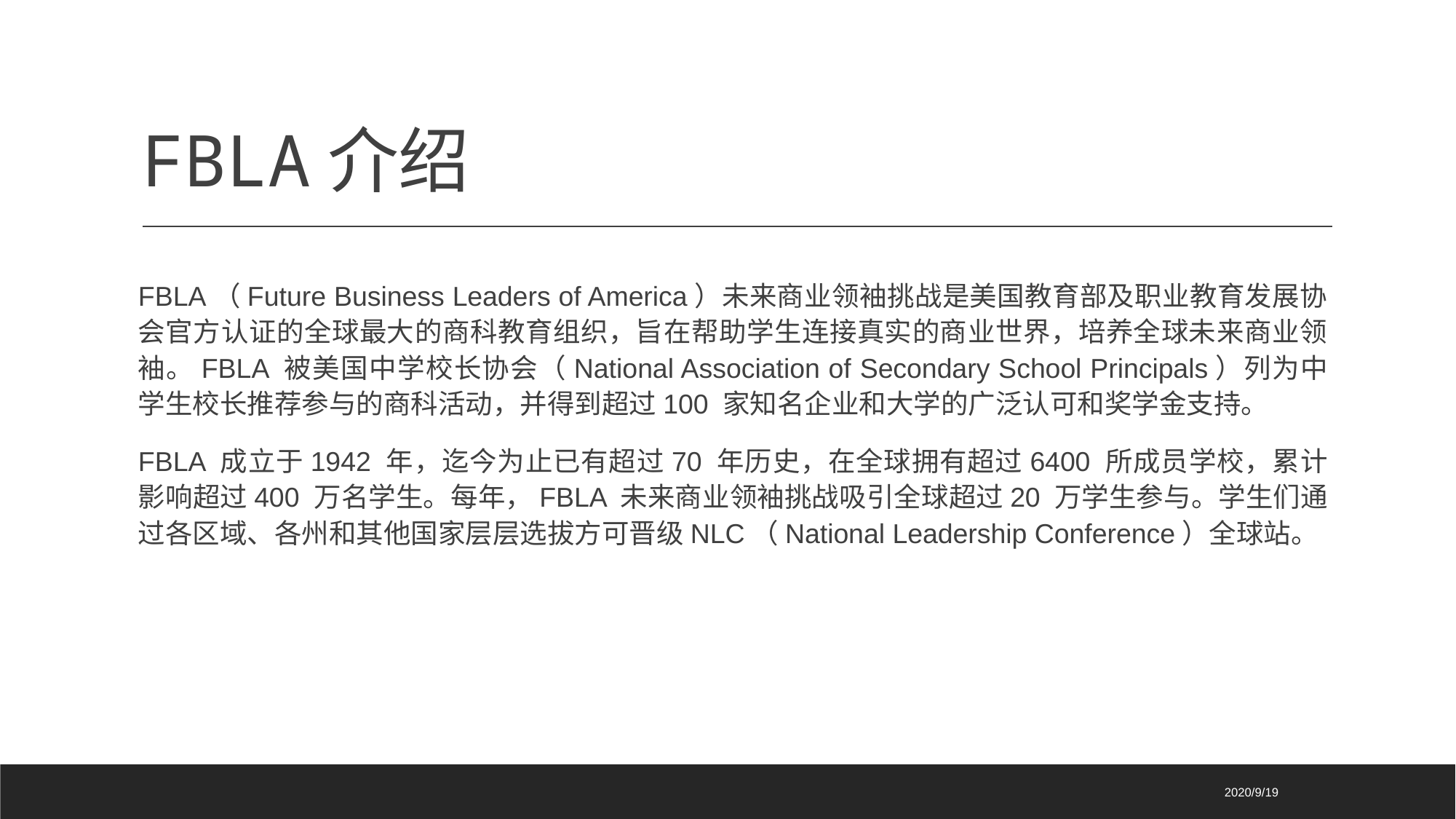

# FBLA介绍
FBLA（Future Business Leaders of America）未来商业领袖挑战是美国教育部及职业教育发展协会官方认证的全球最大的商科教育组织，旨在帮助学生连接真实的商业世界，培养全球未来商业领袖。FBLA 被美国中学校长协会（National Association of Secondary School Principals）列为中学生校长推荐参与的商科活动，并得到超过100 家知名企业和大学的广泛认可和奖学金支持。
FBLA 成立于1942 年，迄今为止已有超过70 年历史，在全球拥有超过6400 所成员学校，累计影响超过400 万名学生。每年，FBLA 未来商业领袖挑战吸引全球超过20 万学生参与。学生们通过各区域、各州和其他国家层层选拔方可晋级NLC（National Leadership Conference）全球站。
2020/9/19